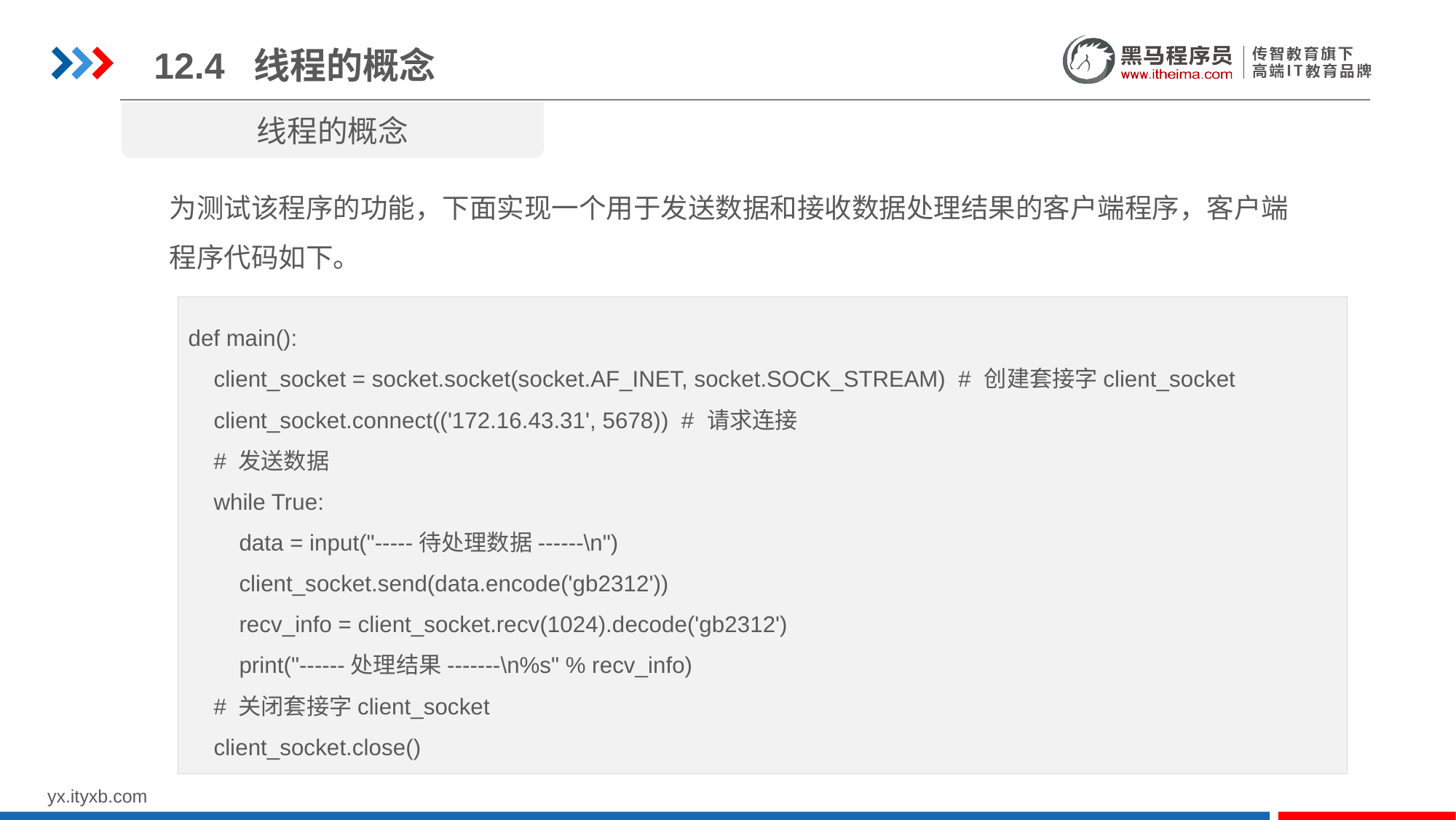

12.4  线程的概念

线程的概念
为测试该程序的功能，下面实现一个用于发送数据和接收数据处理结果的客户端程序，客户端程序代码如下。
def main():
    client_socket = socket.socket(socket.AF_INET, socket.SOCK_STREAM)  # 创建套接字client_socket
    client_socket.connect(('172.16.43.31', 5678))  # 请求连接
    # 发送数据
    while True:
        data = input("-----待处理数据------\n")
        client_socket.send(data.encode('gb2312'))
        recv_info = client_socket.recv(1024).decode('gb2312')
        print("------处理结果-------\n%s" % recv_info)
    # 关闭套接字client_socket
    client_socket.close()